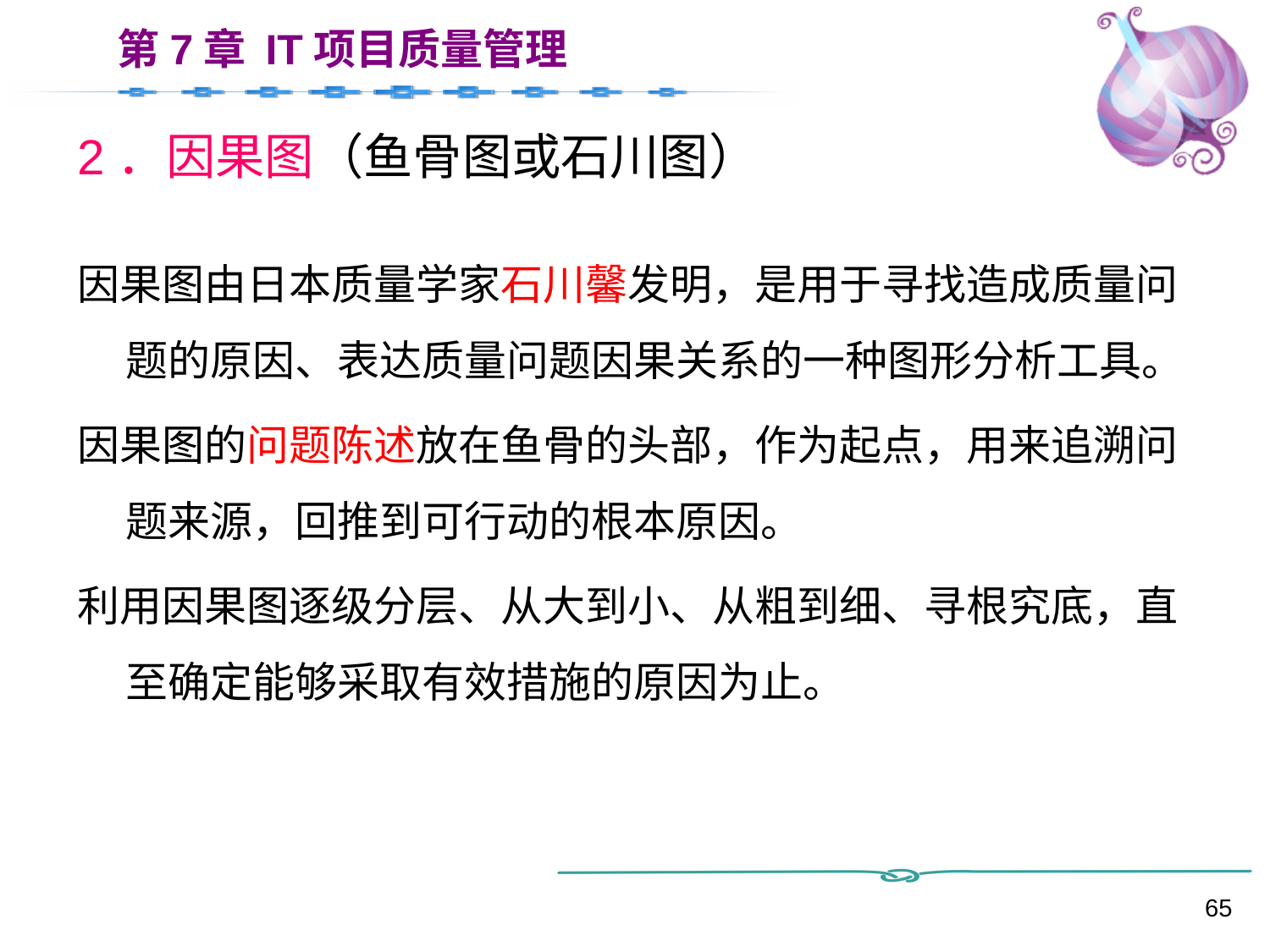

# 2．因果图（鱼骨图或石川图）
因果图由日本质量学家石川馨发明，是用于寻找造成质量问题的原因、表达质量问题因果关系的一种图形分析工具。
因果图的问题陈述放在鱼骨的头部，作为起点，用来追溯问题来源，回推到可行动的根本原因。
利用因果图逐级分层、从大到小、从粗到细、寻根究底，直至确定能够采取有效措施的原因为止。

65